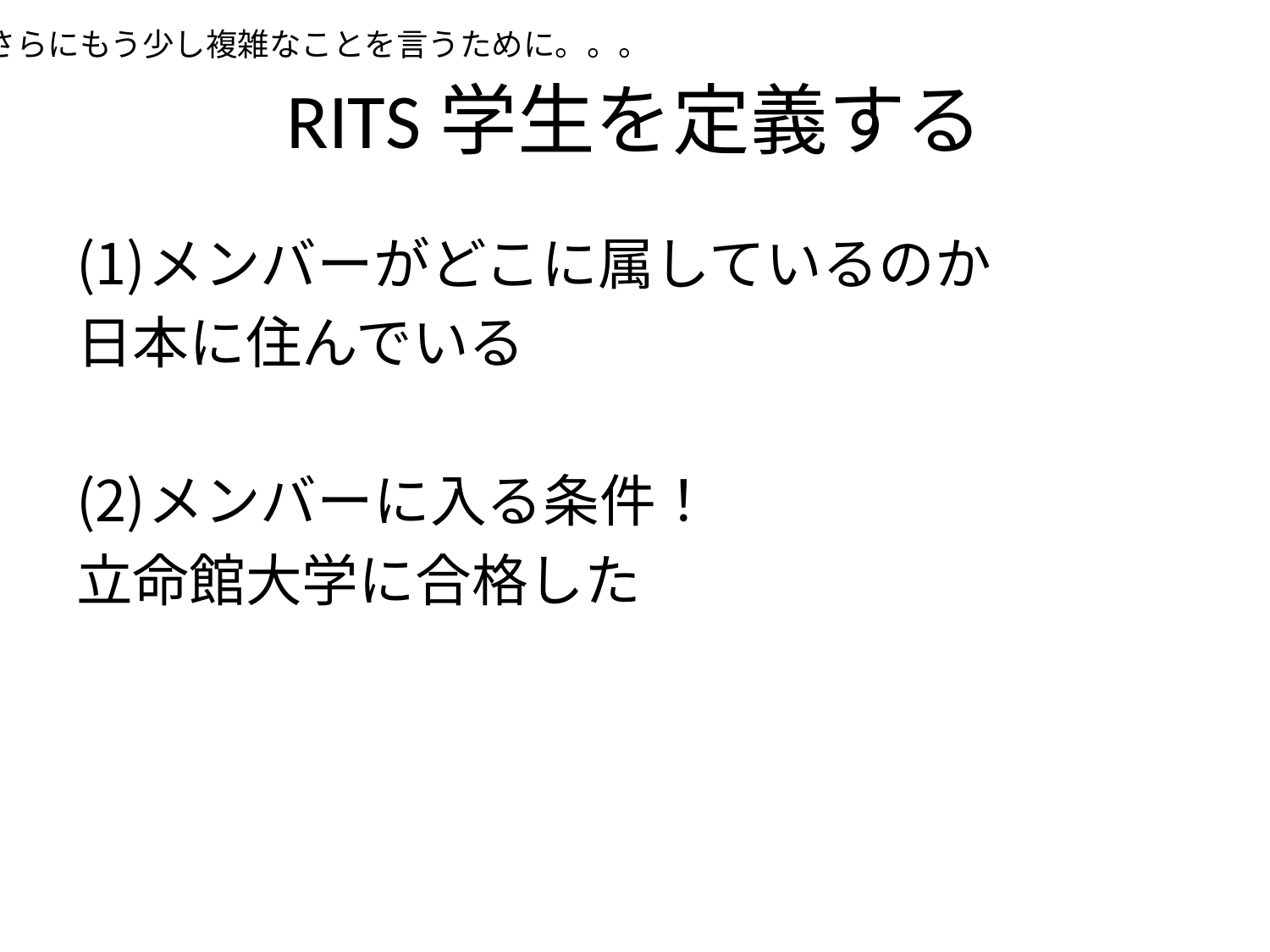

さらにもう少し複雑なことを言うために。。。
# RITS学生を定義する
メンバーがどこに属しているのか
日本に住んでいる

メンバーに入る条件！
立命館大学に合格した